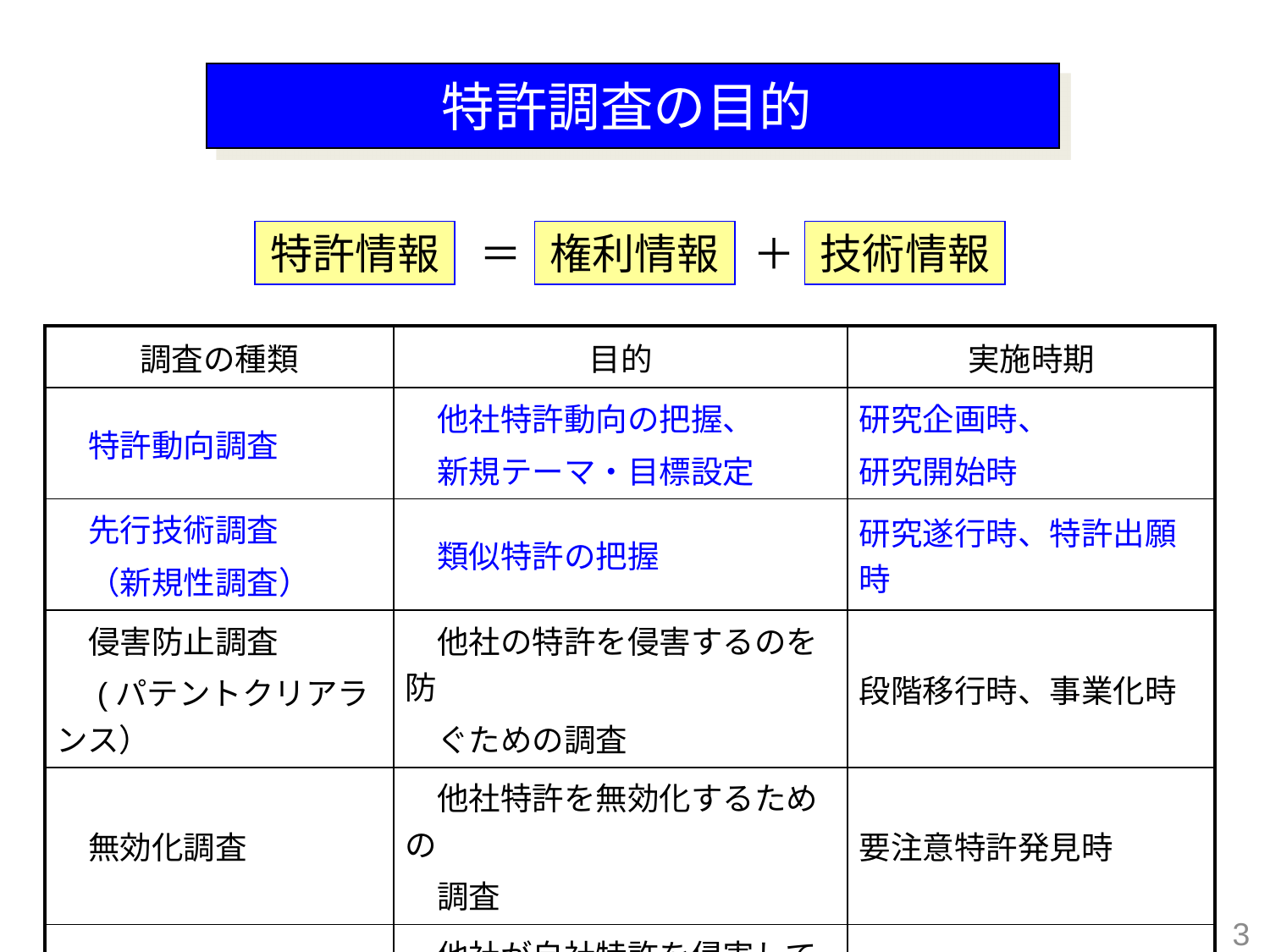

特許調査の目的
特許情報
＝
権利情報
＋
技術情報
| 調査の種類 | 目的 | 実施時期 |
| --- | --- | --- |
| 特許動向調査 | 他社特許動向の把握、 　新規テーマ・目標設定 | 研究企画時、 研究開始時 |
| 先行技術調査 　（新規性調査） | 類似特許の把握 | 研究遂行時、特許出願時 |
| 侵害防止調査 　(パテントクリアランス） | 他社の特許を侵害するのを防 　ぐための調査 | 段階移行時、事業化時 |
| 無効化調査 | 他社特許を無効化するための 　調査 | 要注意特許発見時 |
| 侵害発見調査 | 他社が自社特許を侵害してい 　ないかを調査 | 侵害発見時 |
3